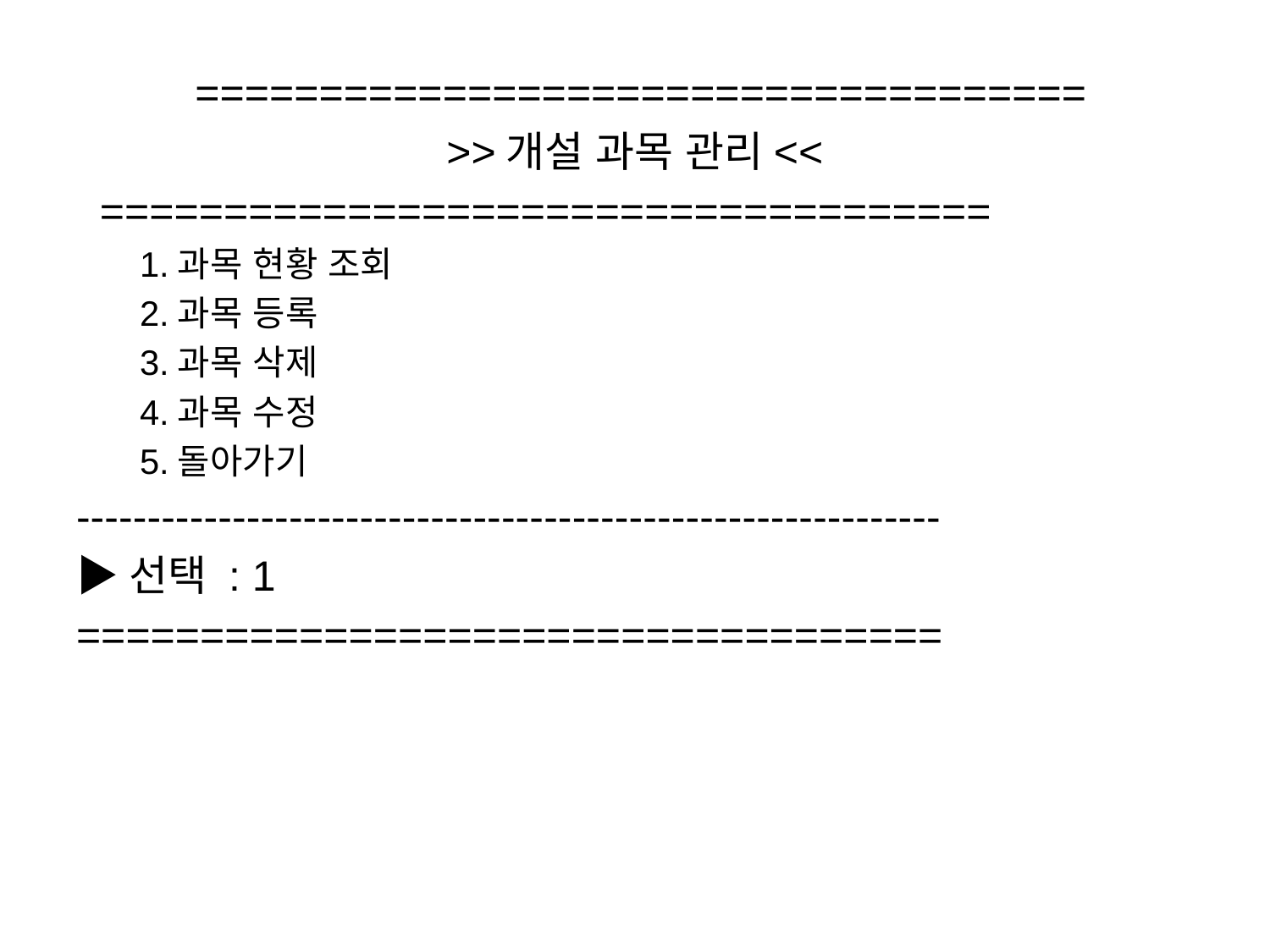

====================================
>>개설 과목 관리<<
  ====================================
1.과목 현황 조회
2.과목 등록
3.과목 삭제
4.과목 수정
5.돌아가기
-------------------------------------------------------------
▶선택 : 1
===================================